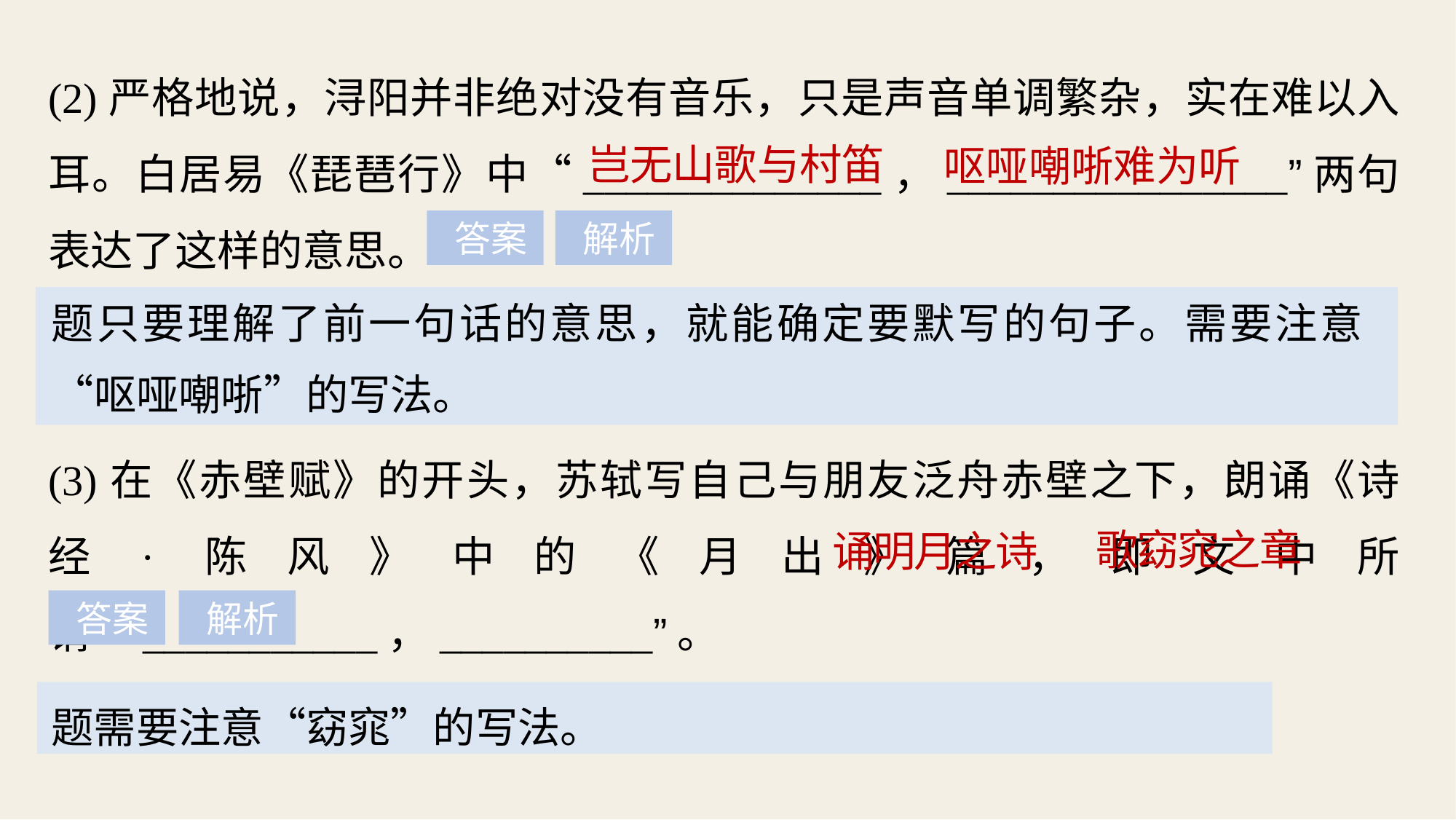

(2)严格地说，浔阳并非绝对没有音乐，只是声音单调繁杂，实在难以入耳。白居易《琵琶行》中“______________，________________”两句表达了这样的意思。

(3)在《赤壁赋》的开头，苏轼写自己与朋友泛舟赤壁之下，朗诵《诗经·陈风》中的《月出》篇，即文中所谓“___________，__________”。
岂无山歌与村笛
呕哑嘲哳难为听
 答案
 解析
题只要理解了前一句话的意思，就能确定要默写的句子。需要注意“呕哑嘲哳”的写法。

歌窈窕之章
诵明月之诗
 答案
 解析
题需要注意“窈窕”的写法。